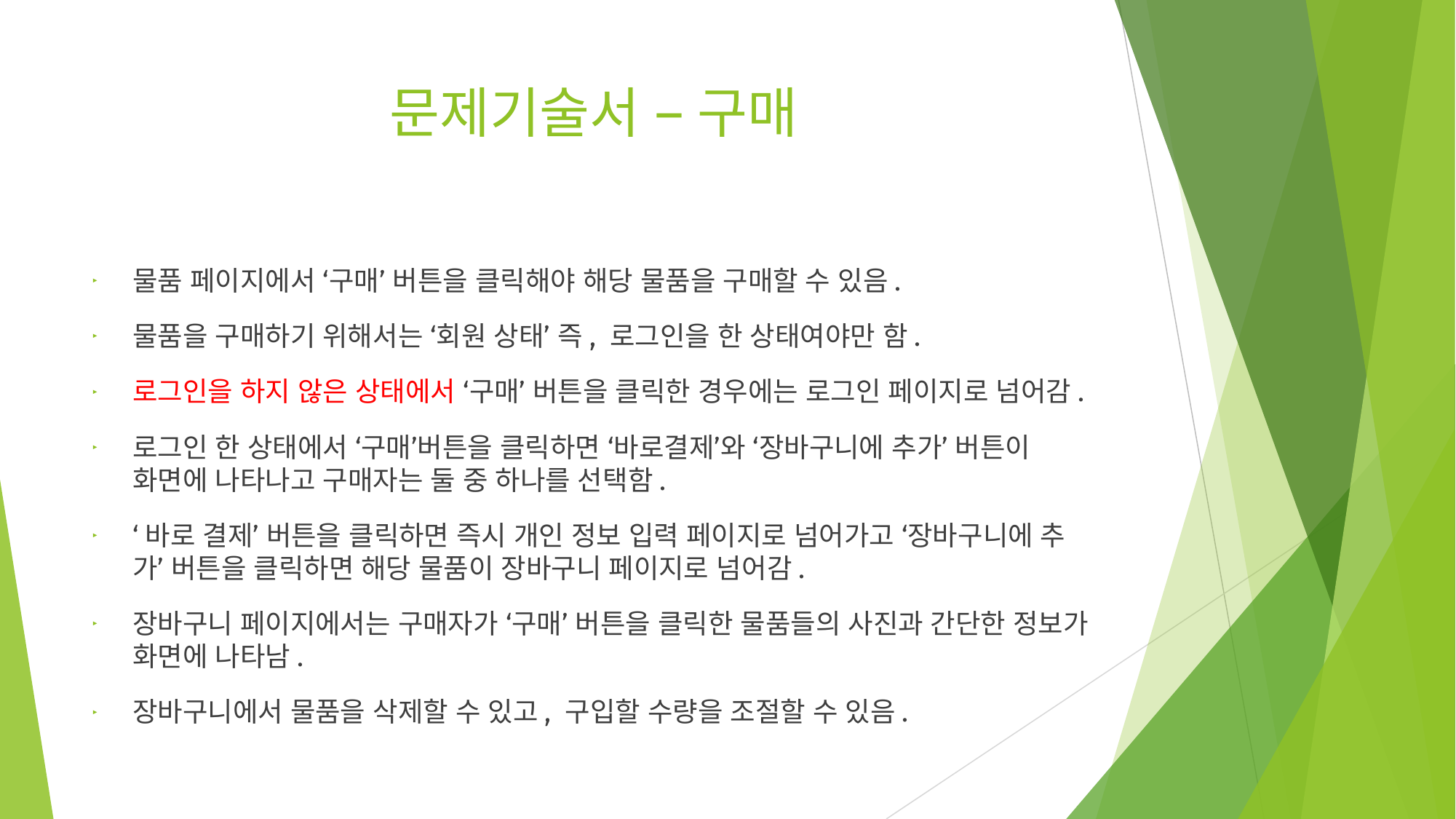

# 문제기술서 – 구매
물품 페이지에서 ‘구매’ 버튼을 클릭해야 해당 물품을 구매할 수 있음.
물품을 구매하기 위해서는 ‘회원 상태’ 즉, 로그인을 한 상태여야만 함.
로그인을 하지 않은 상태에서 ‘구매’ 버튼을 클릭한 경우에는 로그인 페이지로 넘어감.
로그인 한 상태에서 ‘구매’버튼을 클릭하면 ‘바로결제’와 ‘장바구니에 추가’ 버튼이 화면에 나타나고 구매자는 둘 중 하나를 선택함.
‘바로 결제’ 버튼을 클릭하면 즉시 개인 정보 입력 페이지로 넘어가고 ‘장바구니에 추가’ 버튼을 클릭하면 해당 물품이 장바구니 페이지로 넘어감.
장바구니 페이지에서는 구매자가 ‘구매’ 버튼을 클릭한 물품들의 사진과 간단한 정보가 화면에 나타남.
장바구니에서 물품을 삭제할 수 있고, 구입할 수량을 조절할 수 있음.